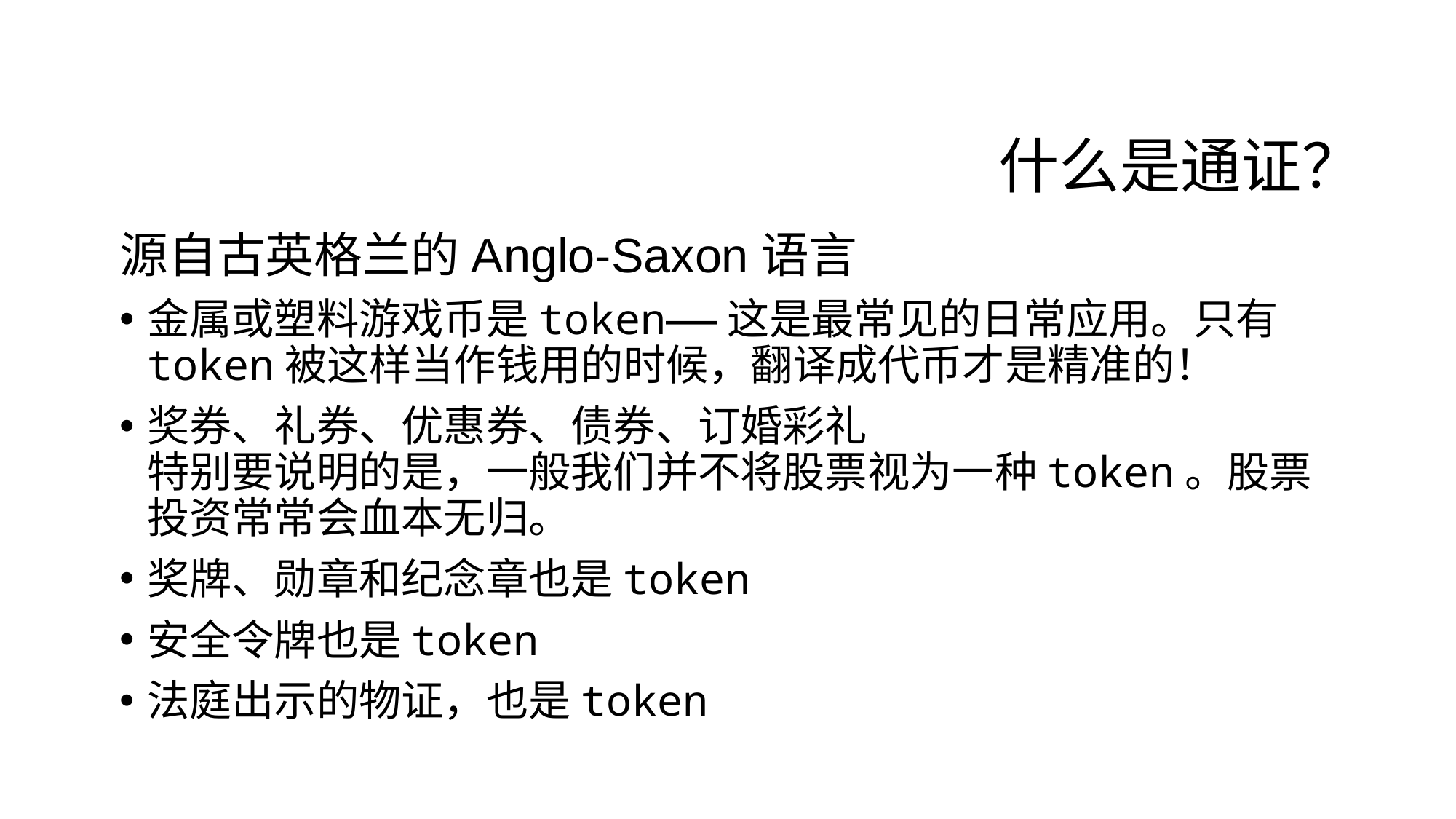

# 什么是通证？
源自古英格兰的Anglo-Saxon语言
金属或塑料游戏币是token——这是最常见的日常应用。只有token被这样当作钱用的时候，翻译成代币才是精准的！
奖券、礼券、优惠券、债券、订婚彩礼
特别要说明的是，一般我们并不将股票视为一种token。股票投资常常会血本无归。
奖牌、勋章和纪念章也是token
安全令牌也是token
法庭出示的物证，也是token